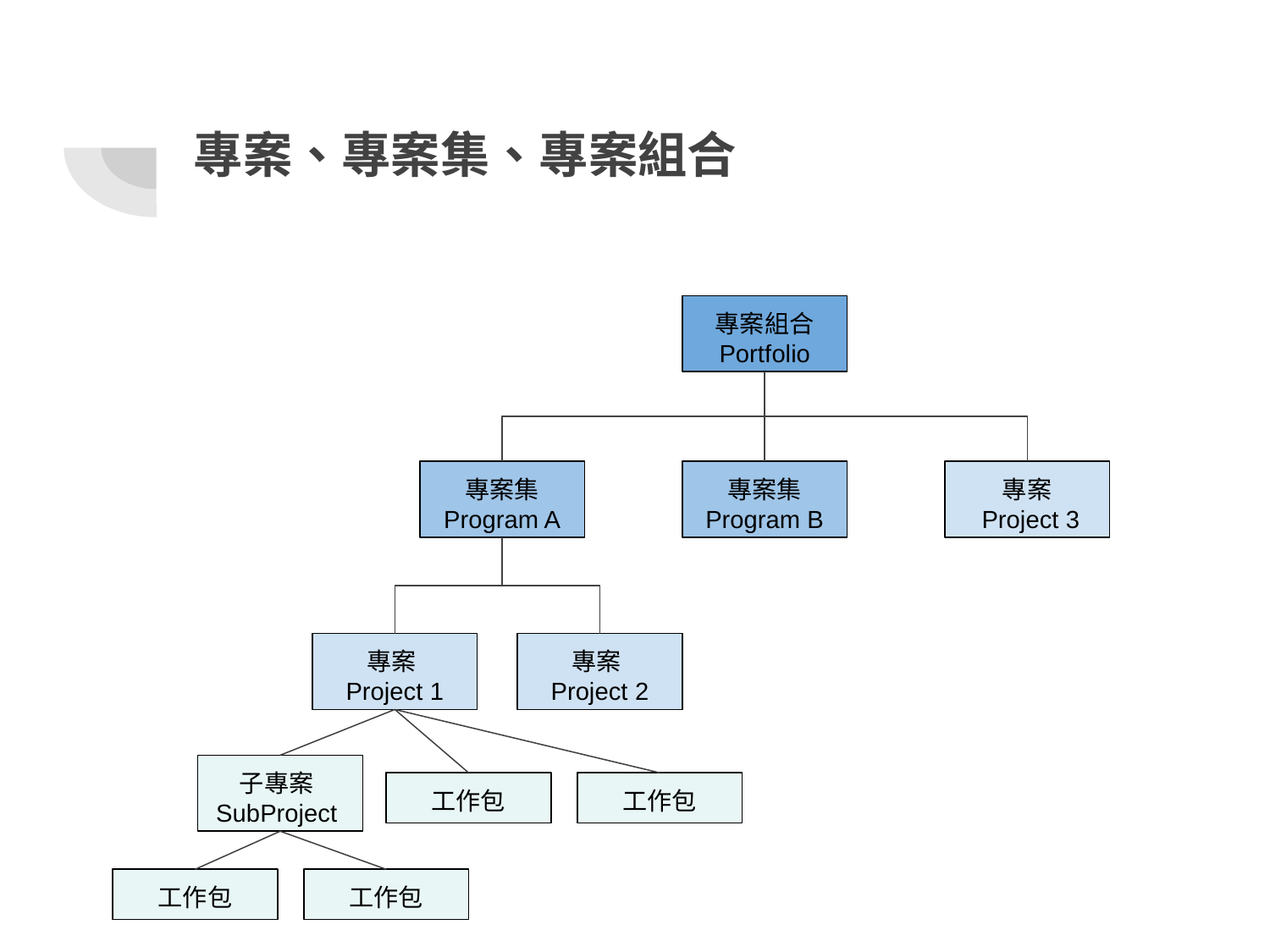

# 專案、專案集、專案組合
專案組合
Portfolio
專案集
Program A
專案集
Program B
專案
 Project 3
專案
Project 1
專案
Project 2
子專案
SubProject
工作包
工作包
工作包
工作包